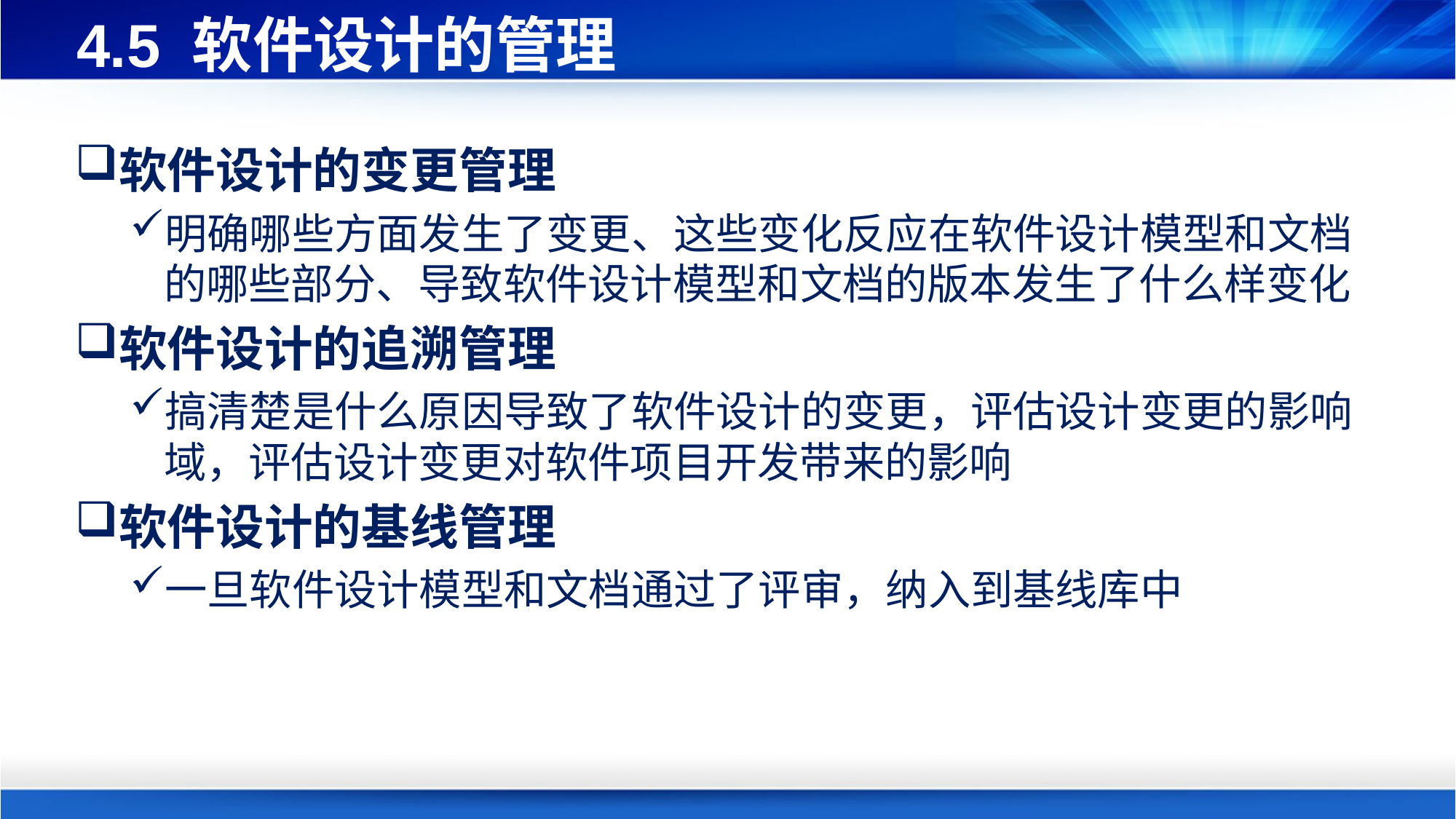

# 4.5 软件设计的管理
软件设计的变更管理
明确哪些方面发生了变更、这些变化反应在软件设计模型和文档的哪些部分、导致软件设计模型和文档的版本发生了什么样变化
软件设计的追溯管理
搞清楚是什么原因导致了软件设计的变更，评估设计变更的影响域，评估设计变更对软件项目开发带来的影响
软件设计的基线管理
一旦软件设计模型和文档通过了评审，纳入到基线库中